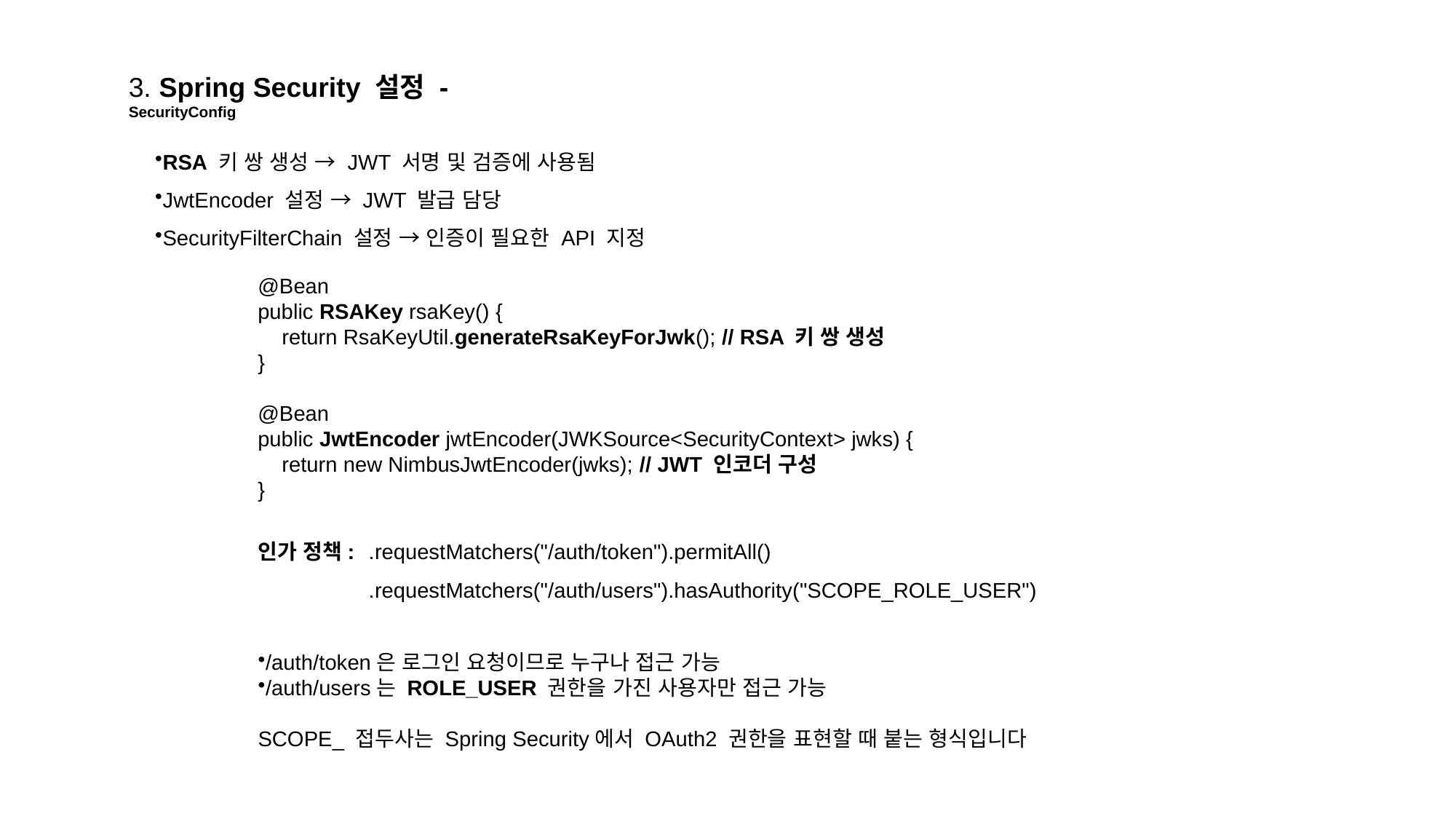

3. Spring Security 설정 - SecurityConfig
RSA 키 쌍 생성 → JWT 서명 및 검증에 사용됨
JwtEncoder 설정 → JWT 발급 담당
SecurityFilterChain 설정 → 인증이 필요한 API 지정
@Bean
public RSAKey rsaKey() {
    return RsaKeyUtil.generateRsaKeyForJwk(); // RSA 키 쌍 생성
}
@Bean
public JwtEncoder jwtEncoder(JWKSource<SecurityContext> jwks) {
    return new NimbusJwtEncoder(jwks); // JWT 인코더 구성
}
.requestMatchers("/auth/token").permitAll()
.requestMatchers("/auth/users").hasAuthority("SCOPE_ROLE_USER")
인가 정책:

/auth/token은 로그인 요청이므로 누구나 접근 가능
/auth/users는 ROLE_USER 권한을 가진 사용자만 접근 가능
SCOPE_ 접두사는 Spring Security에서 OAuth2 권한을 표현할 때 붙는 형식입니다